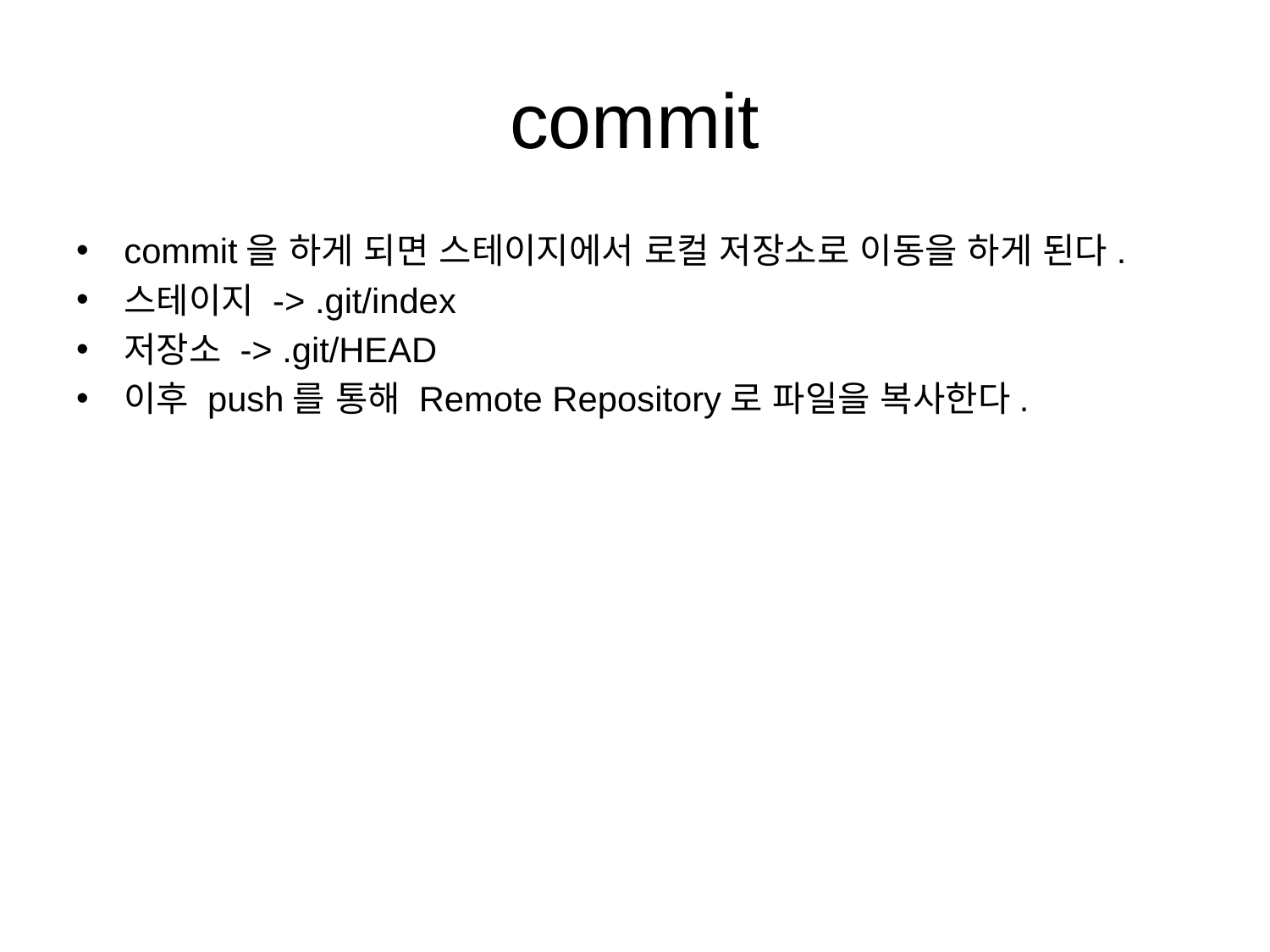

# commit
commit을 하게 되면 스테이지에서 로컬 저장소로 이동을 하게 된다.
스테이지 -> .git/index
저장소 -> .git/HEAD
이후 push를 통해 Remote Repository로 파일을 복사한다.